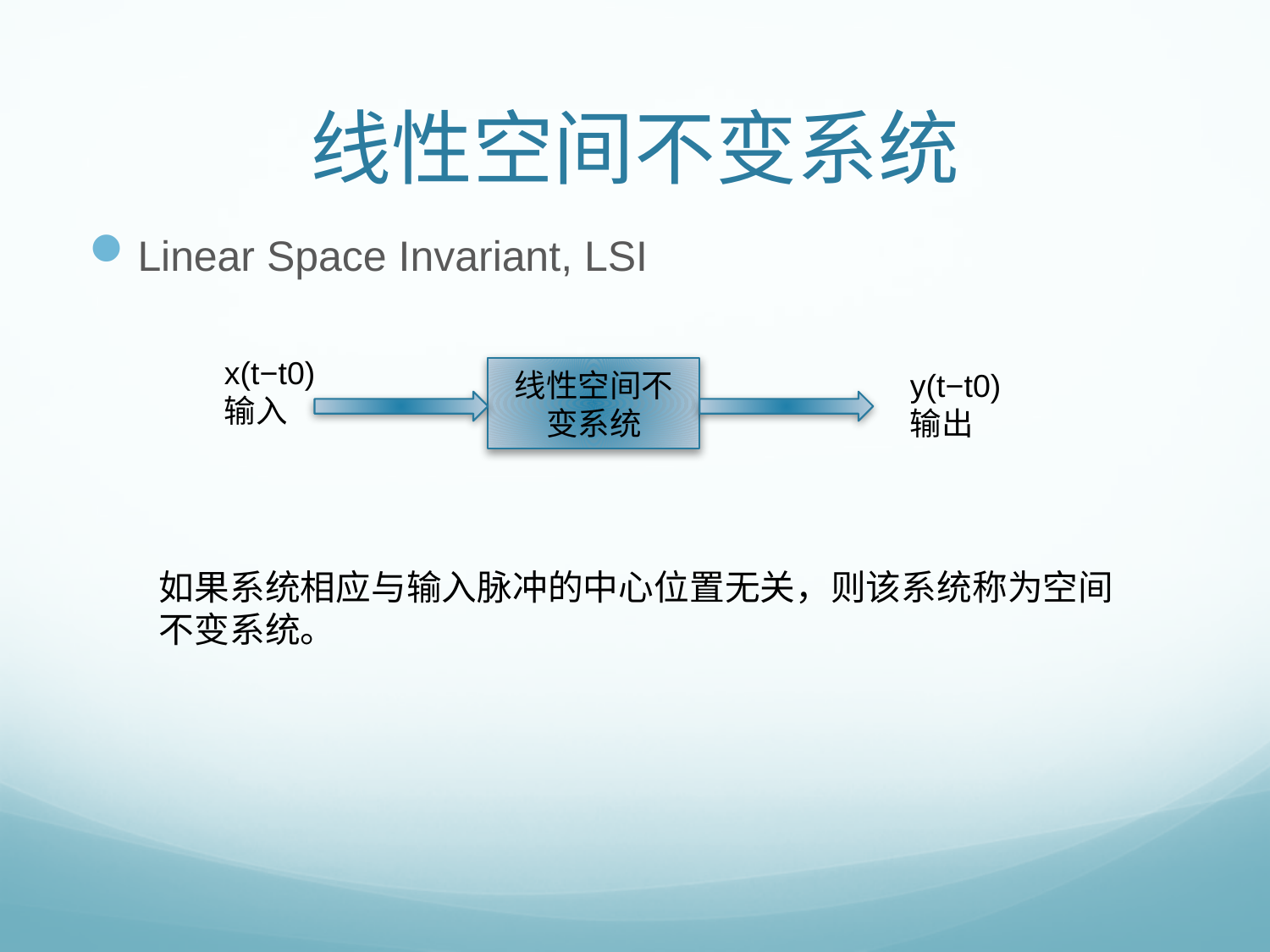

# 线性空间不变系统
Linear Space Invariant, LSI
x(t−t0)
输入
线性空间不变系统
y(t−t0)
输出

如果系统相应与输入脉冲的中心位置无关，则该系统称为空间不变系统。